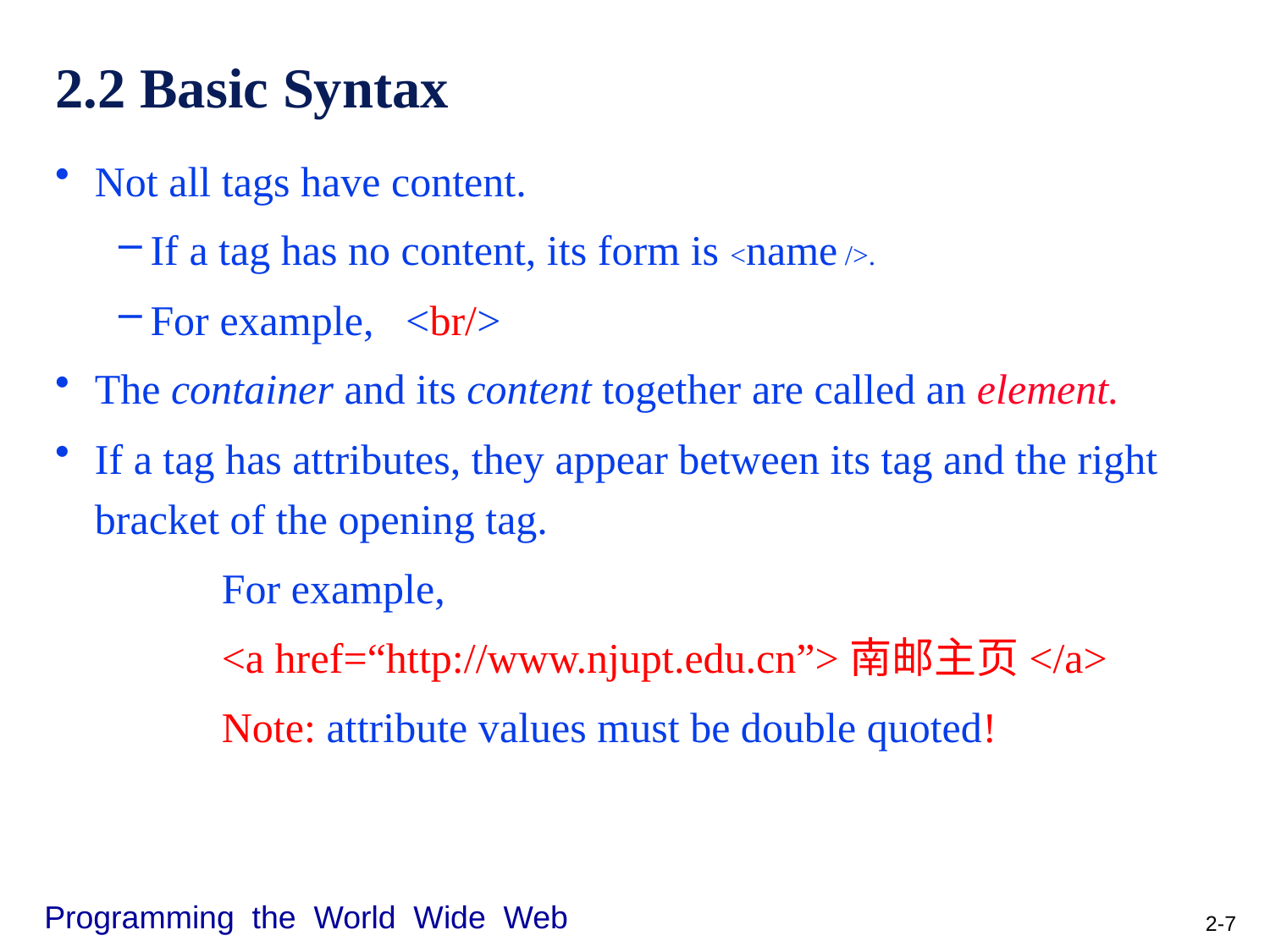

# 2.2 Basic Syntax
Not all tags have content.
If a tag has no content, its form is <name />.
For example,   <br/>
The container and its content together are called an element.
If a tag has attributes, they appear between its tag and the right bracket of the opening tag.
   		For example,
	            <a href=“http://www.njupt.edu.cn”>南邮主页</a>
     	Note: attribute values must be double quoted!